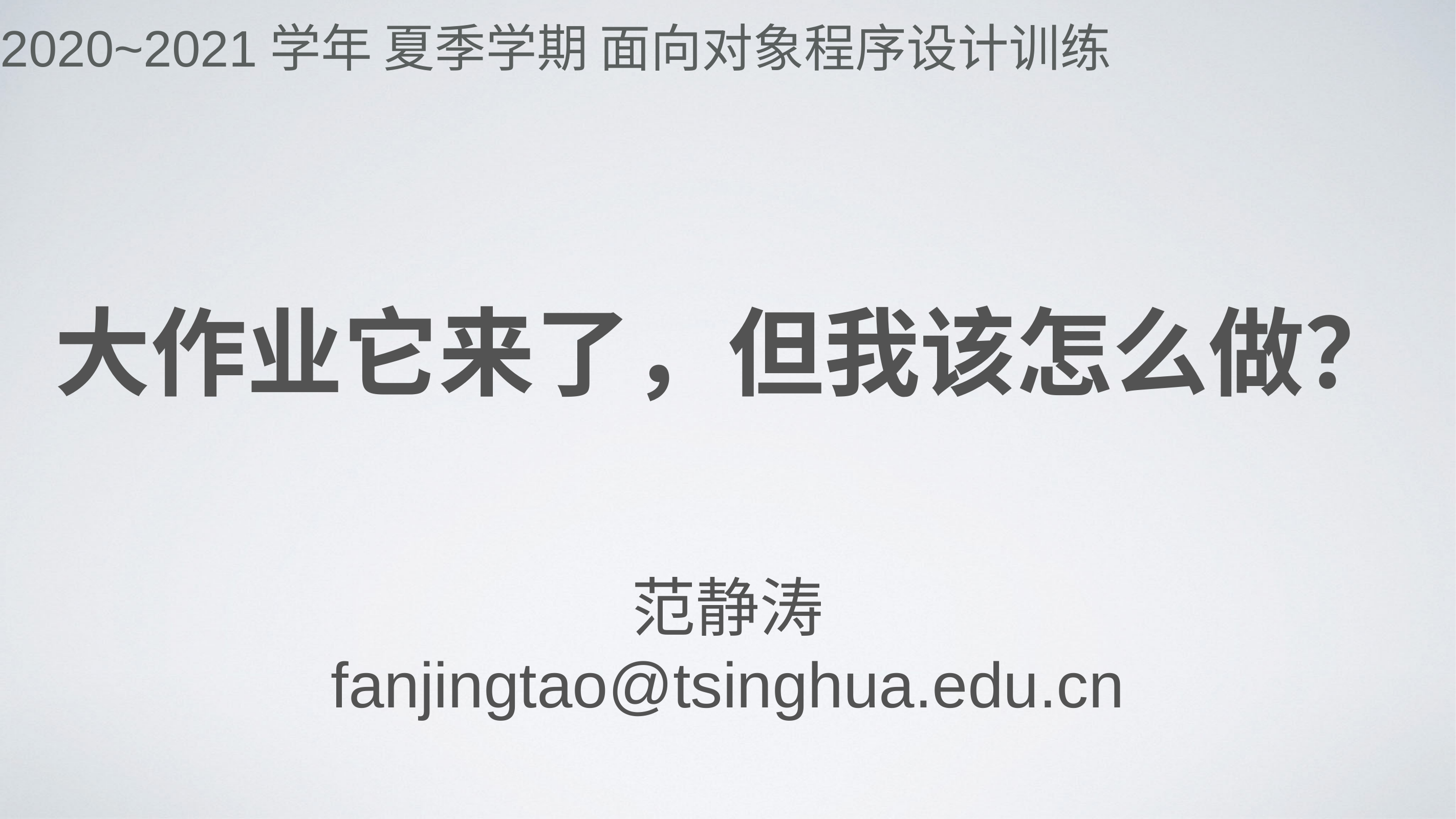

2020~2021学年 夏季学期 面向对象程序设计训练
# 大作业它来了，但我该怎么做？
范静涛
fanjingtao@tsinghua.edu.cn